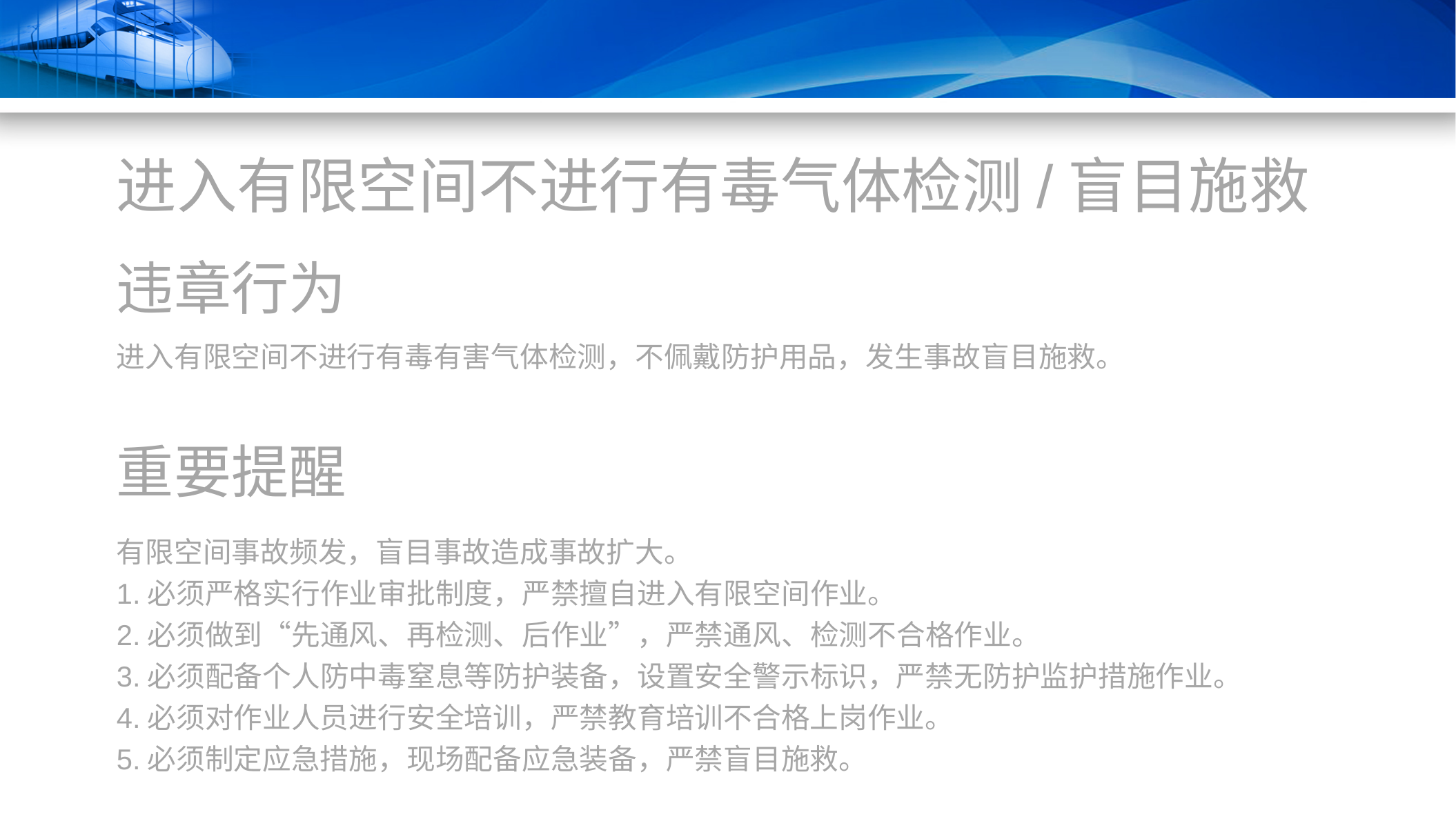

进入有限空间不进行有毒气体检测/盲目施救
违章行为
进入有限空间不进行有毒有害气体检测，不佩戴防护用品，发生事故盲目施救。
重要提醒
有限空间事故频发，盲目事故造成事故扩大。
1.必须严格实行作业审批制度，严禁擅自进入有限空间作业。
2.必须做到“先通风、再检测、后作业”，严禁通风、检测不合格作业。
3.必须配备个人防中毒窒息等防护装备，设置安全警示标识，严禁无防护监护措施作业。
4.必须对作业人员进行安全培训，严禁教育培训不合格上岗作业。
5.必须制定应急措施，现场配备应急装备，严禁盲目施救。